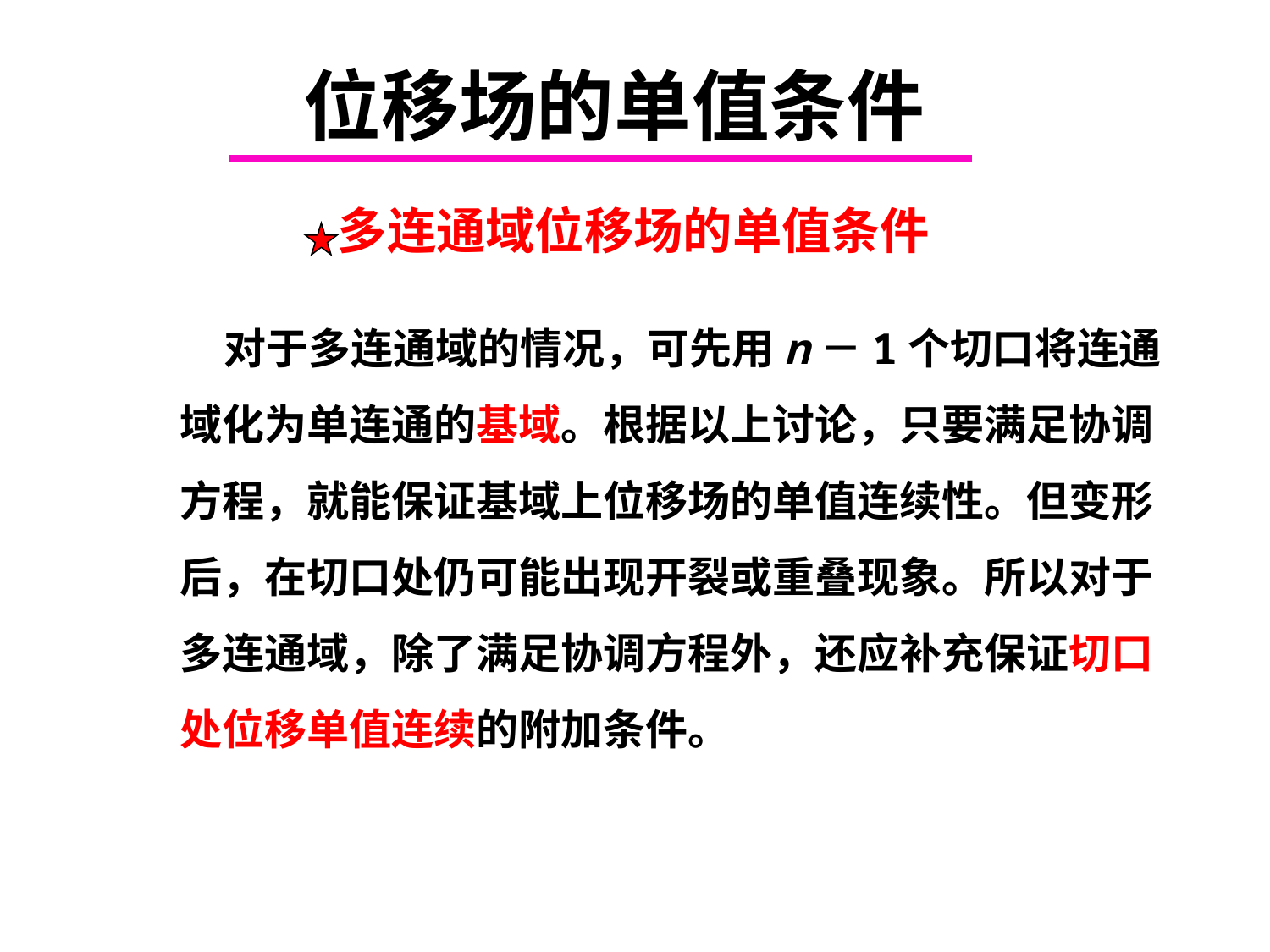

# 位移场的单值条件
  多连通域位移场的单值条件

     对于多连通域的情况，可先用n－1个切口将连通域化为单连通的基域。根据以上讨论，只要满足协调方程，就能保证基域上位移场的单值连续性。但变形后，在切口处仍可能出现开裂或重叠现象。所以对于多连通域，除了满足协调方程外，还应补充保证切口处位移单值连续的附加条件。

Chapter  4.5